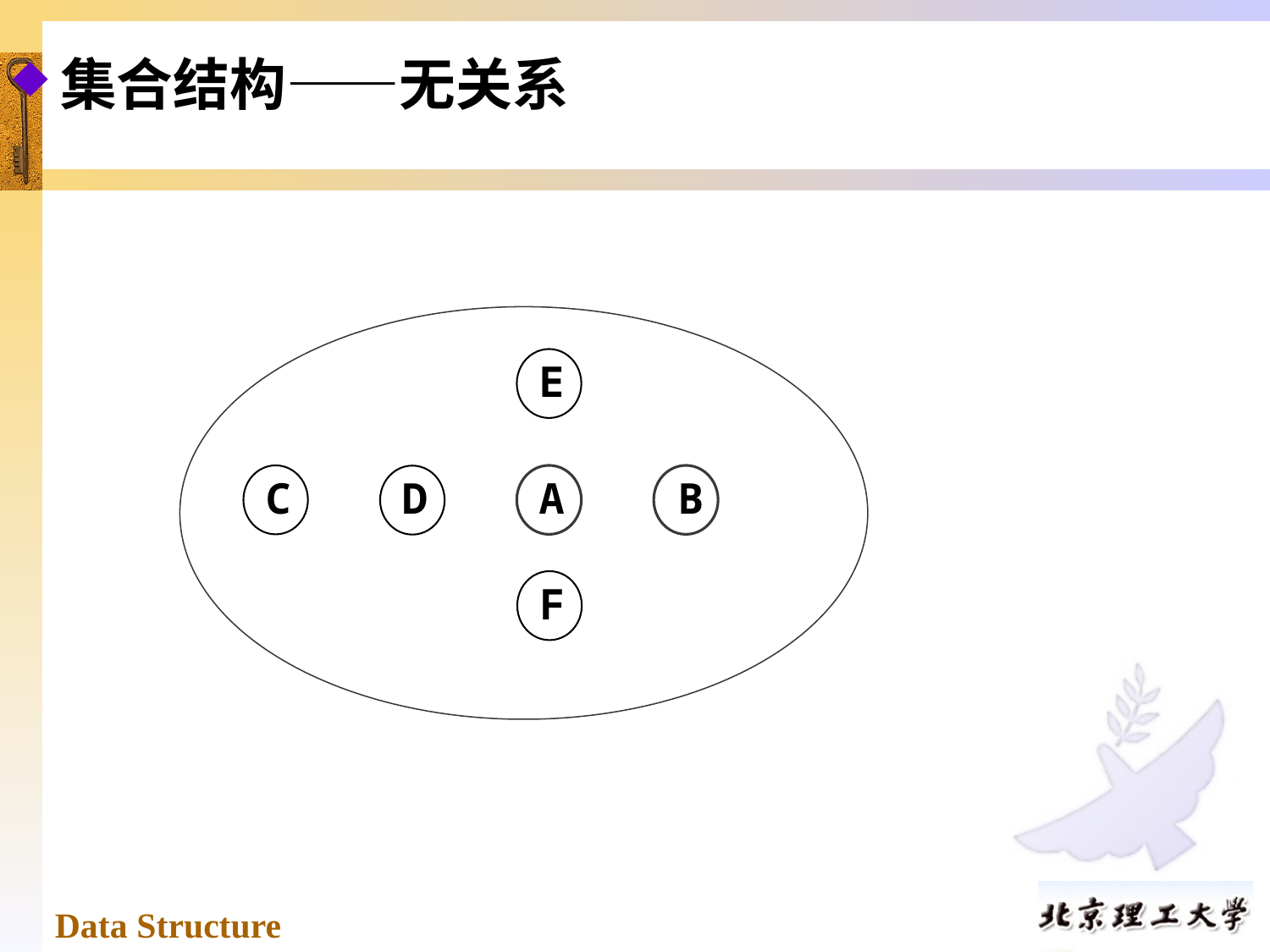

集合结构——无关系

E

C

A

B

D

F